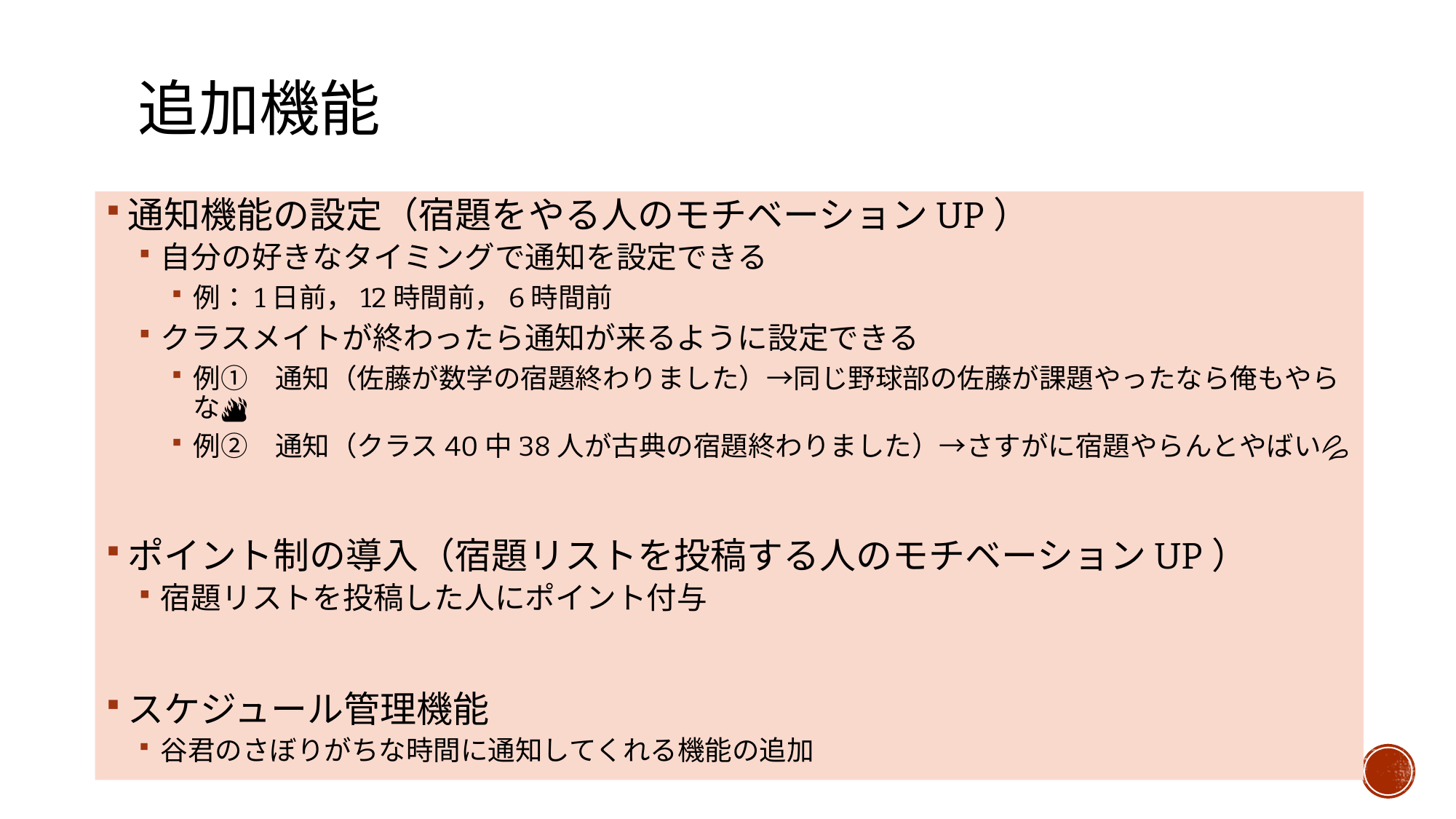

# 追加機能
通知機能の設定（宿題をやる人のモチベーションUP）
自分の好きなタイミングで通知を設定できる
例：1日前，12時間前，6時間前
クラスメイトが終わったら通知が来るように設定できる
例①　通知（佐藤が数学の宿題終わりました）→同じ野球部の佐藤が課題やったなら俺もやらな🔥
例②　通知（クラス40中38人が古典の宿題終わりました）→さすがに宿題やらんとやばい💦

ポイント制の導入（宿題リストを投稿する人のモチベーションUP）
宿題リストを投稿した人にポイント付与

スケジュール管理機能
谷君のさぼりがちな時間に通知してくれる機能の追加